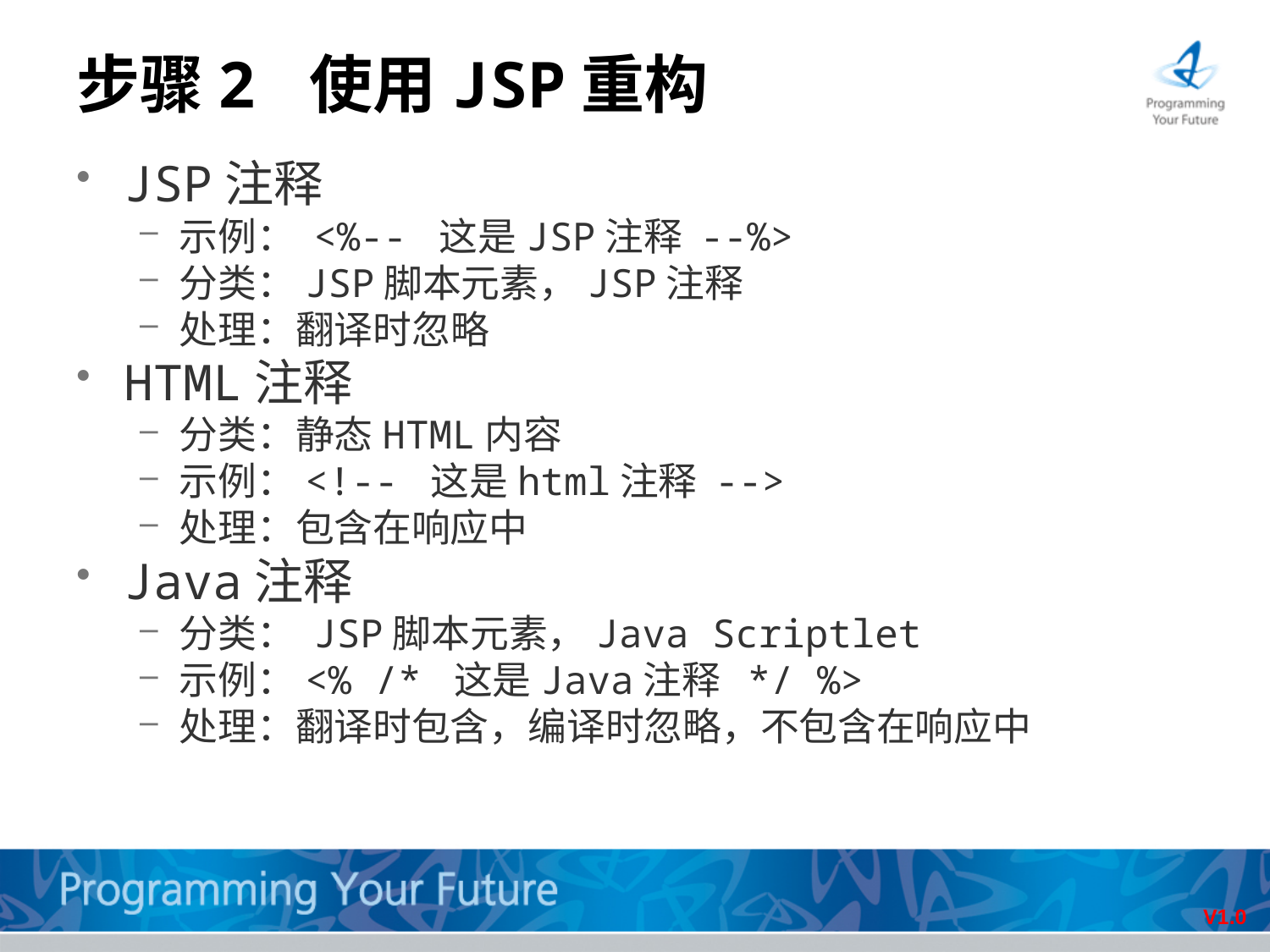

# 步骤2 使用JSP重构
JSP注释
示例： <%-- 这是JSP注释 --%>
分类：JSP脚本元素，JSP注释
处理：翻译时忽略
HTML注释
分类：静态HTML内容
示例：<!-- 这是html注释 -->
处理：包含在响应中
Java注释
分类： JSP脚本元素，Java Scriptlet
示例：<% /* 这是Java注释  */ %>
处理：翻译时包含，编译时忽略，不包含在响应中